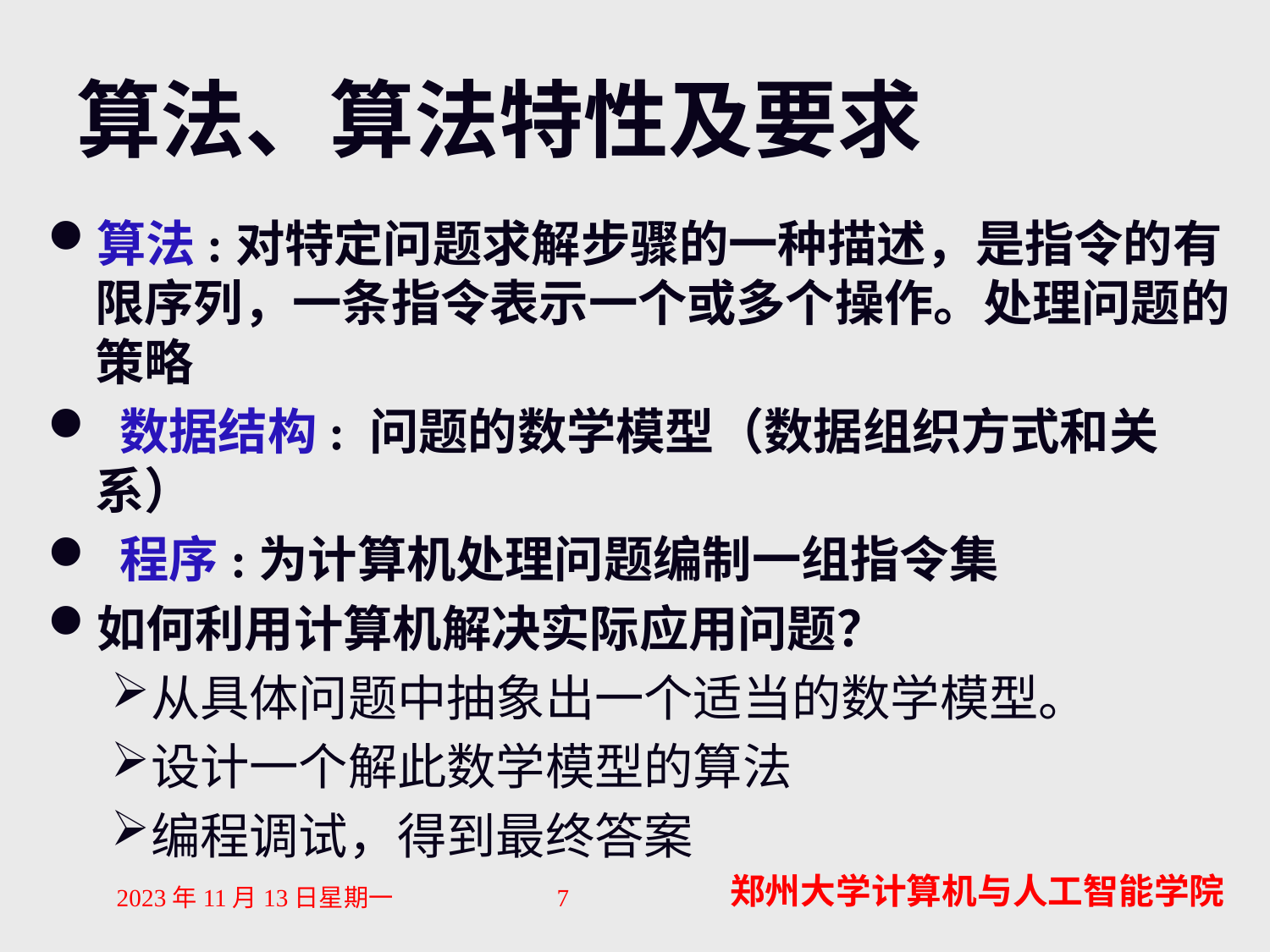

# 算法、算法特性及要求
算法:对特定问题求解步骤的一种描述，是指令的有限序列，一条指令表示一个或多个操作。处理问题的策略
 数据结构: 问题的数学模型（数据组织方式和关系）
 程序:为计算机处理问题编制一组指令集
如何利用计算机解决实际应用问题？
从具体问题中抽象出一个适当的数学模型。
设计一个解此数学模型的算法
编程调试，得到最终答案